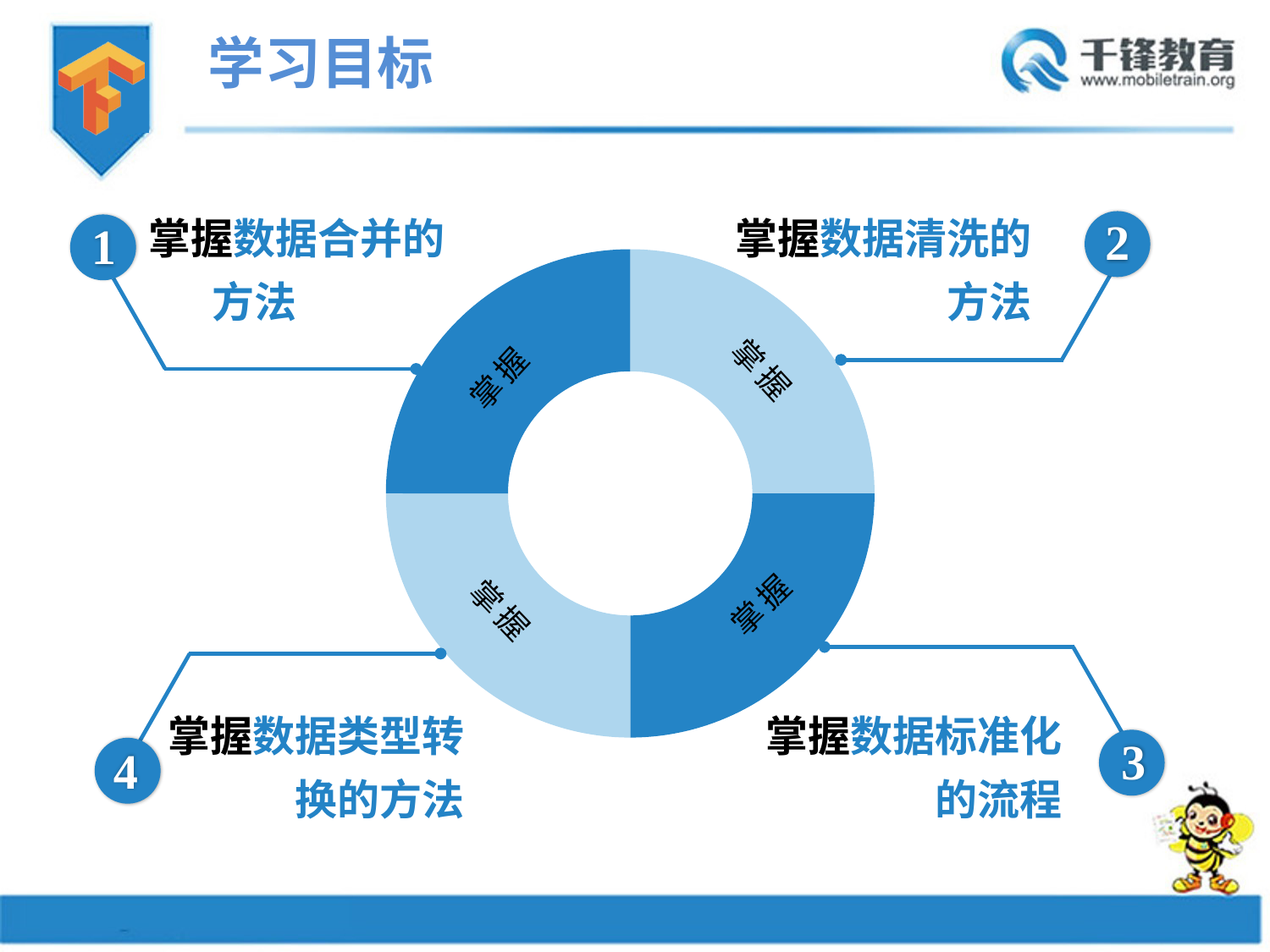

学习目标
掌握数据清洗的方法
2

掌握数据合并的方法
1

### Chart

| Category | 销售额 |
|---|---|
| 掌握知识 | 2.5 |
| 理解知识 | 2.5 |
| 熟悉知识 | 2.5 |
| 了解知识 | 2.5 |
掌握
掌握
掌握
掌握
掌握数据标准化的流程
3

掌握数据类型转换的方法
4